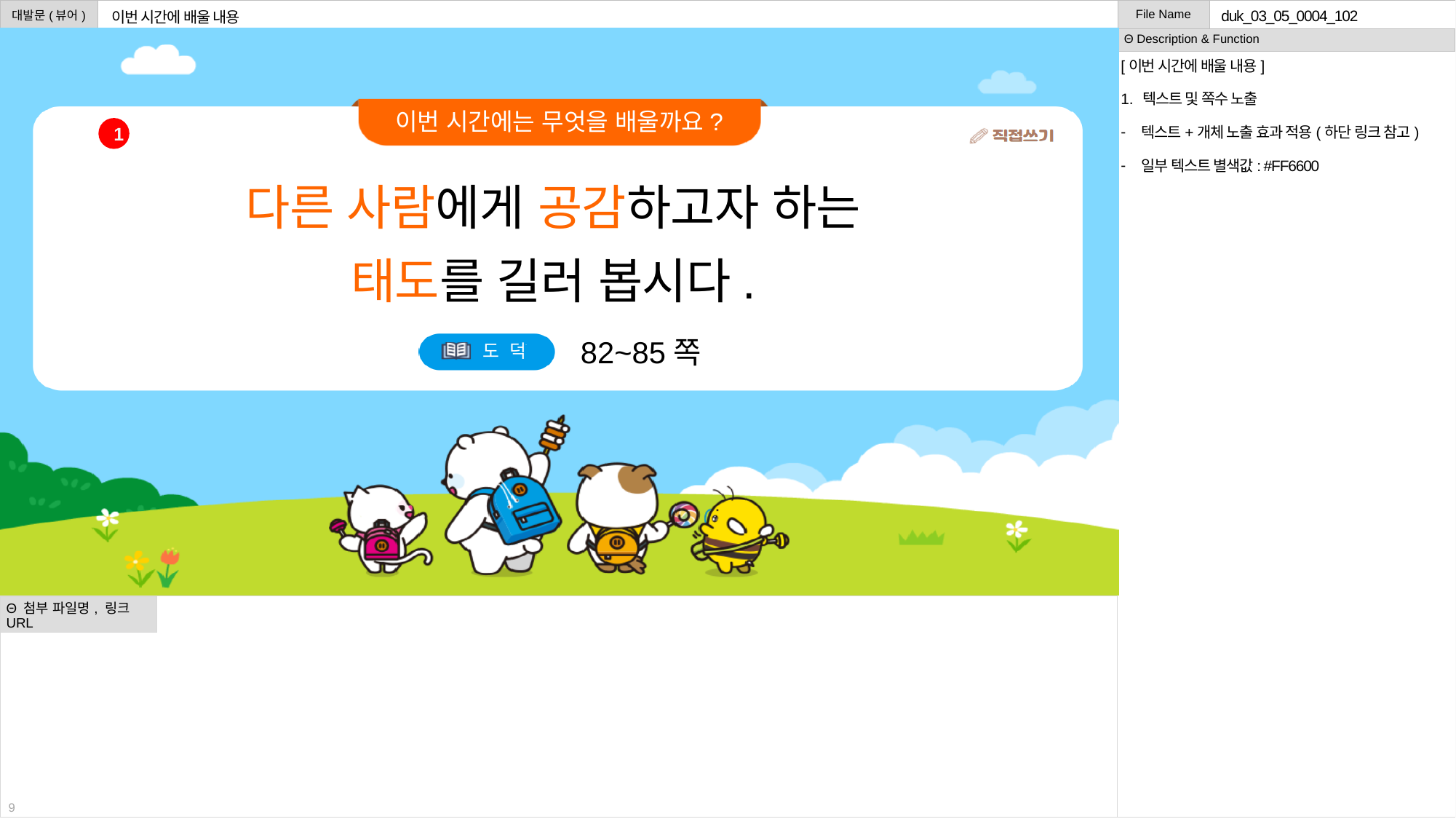

duk_03_05_0004_102
이번 시간에 배울 내용

[이번 시간에 배울 내용]
텍스트 및 쪽수 노출
텍스트+개체 노출 효과 적용(하단 링크 참고)
일부 텍스트 별색값: #FF6600
1
다른 사람에게 공감하고자 하는
태도를 길러 봅시다.
82~85쪽